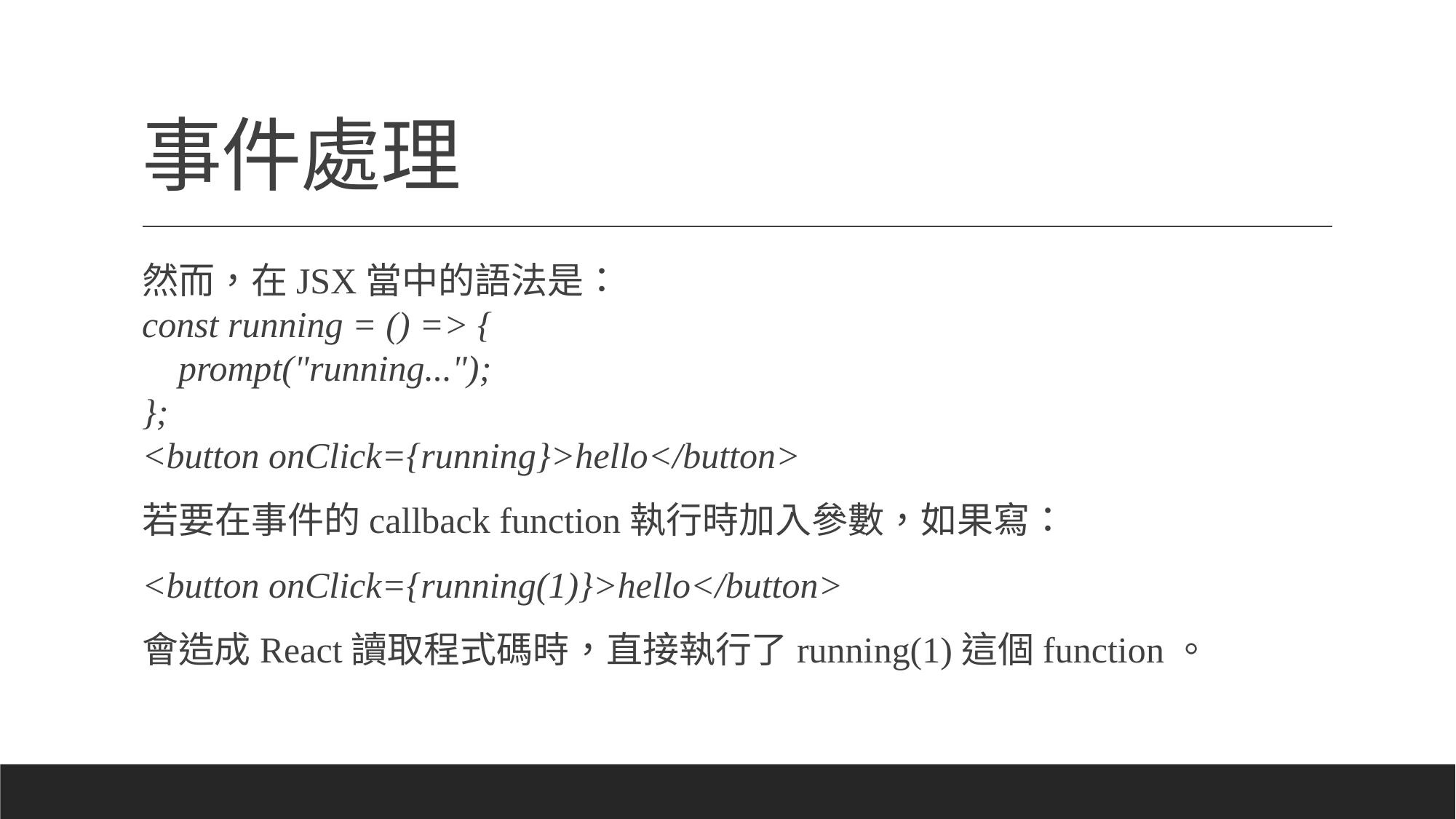

# 事件處理
然而，在JSX當中的語法是：
const running = () => {
    prompt("running...");
};
<button onClick={running}>hello</button>
若要在事件的callback function執行時加入參數，如果寫：
<button onClick={running(1)}>hello</button>
會造成React讀取程式碼時，直接執行了running(1)這個function。